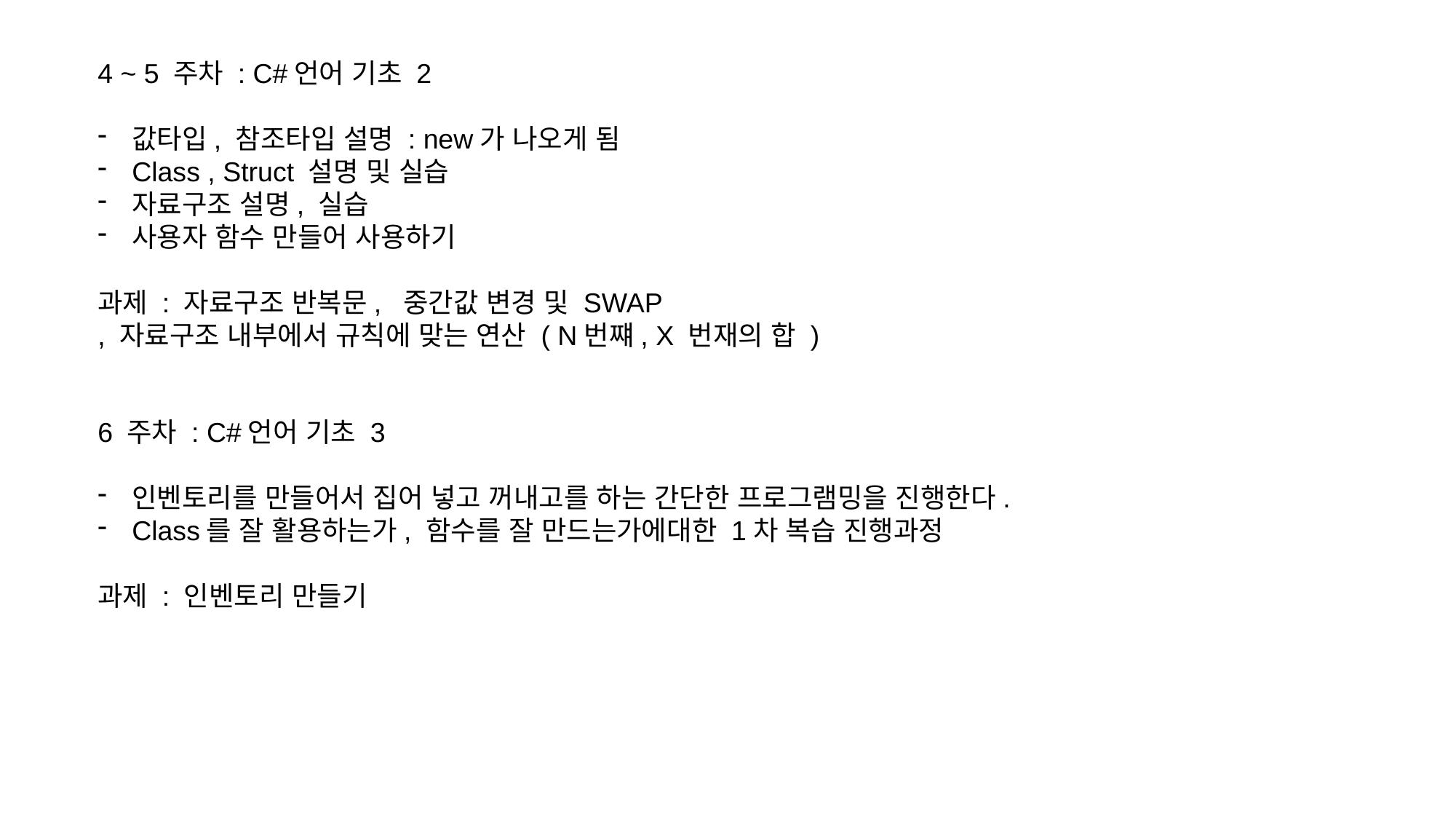

4 ~ 5 주차 : C#언어 기초 2

값타입, 참조타입 설명 : new가 나오게 됨
Class , Struct 설명 및 실습
자료구조 설명, 실습
사용자 함수 만들어 사용하기

과제 : 자료구조 반복문,  중간값 변경 및 SWAP
, 자료구조 내부에서 규칙에 맞는 연산 ( N번쨰, X 번재의 합 )
6 주차 : C#언어 기초 3

인벤토리를 만들어서 집어 넣고 꺼내고를 하는 간단한 프로그램밍을 진행한다.
Class를 잘 활용하는가, 함수를 잘 만드는가에대한 1차 복습 진행과정

과제 : 인벤토리 만들기